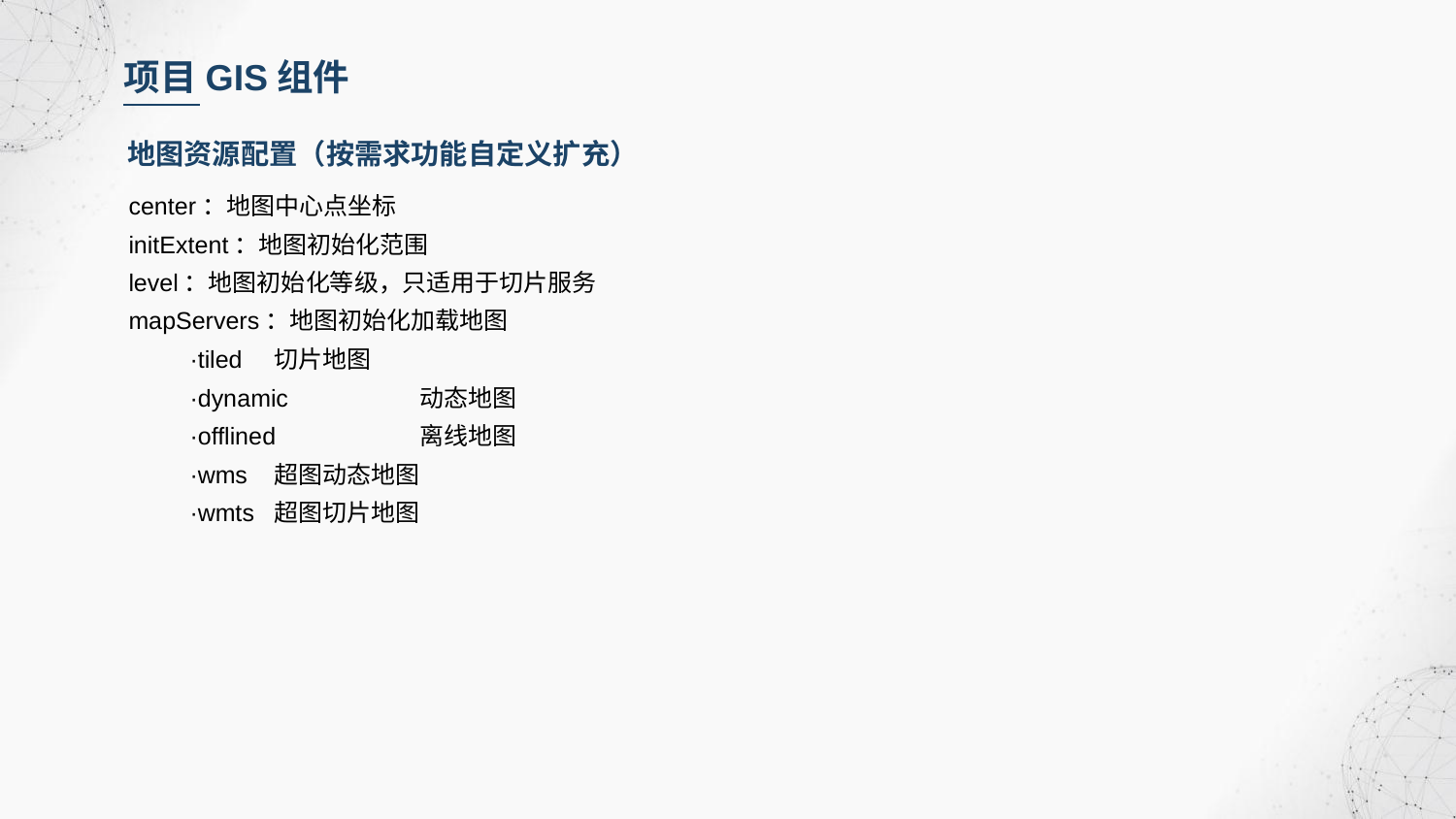

项目GIS组件
地图资源配置（按需求功能自定义扩充）
center：地图中心点坐标
initExtent：地图初始化范围
level：地图初始化等级，只适用于切片服务
mapServers：地图初始化加载地图
         ·tiled	切片地图
         ·dynamic 	动态地图
         ·offlined 	离线地图
         ·wms 	超图动态地图
         ·wmts 	超图切片地图